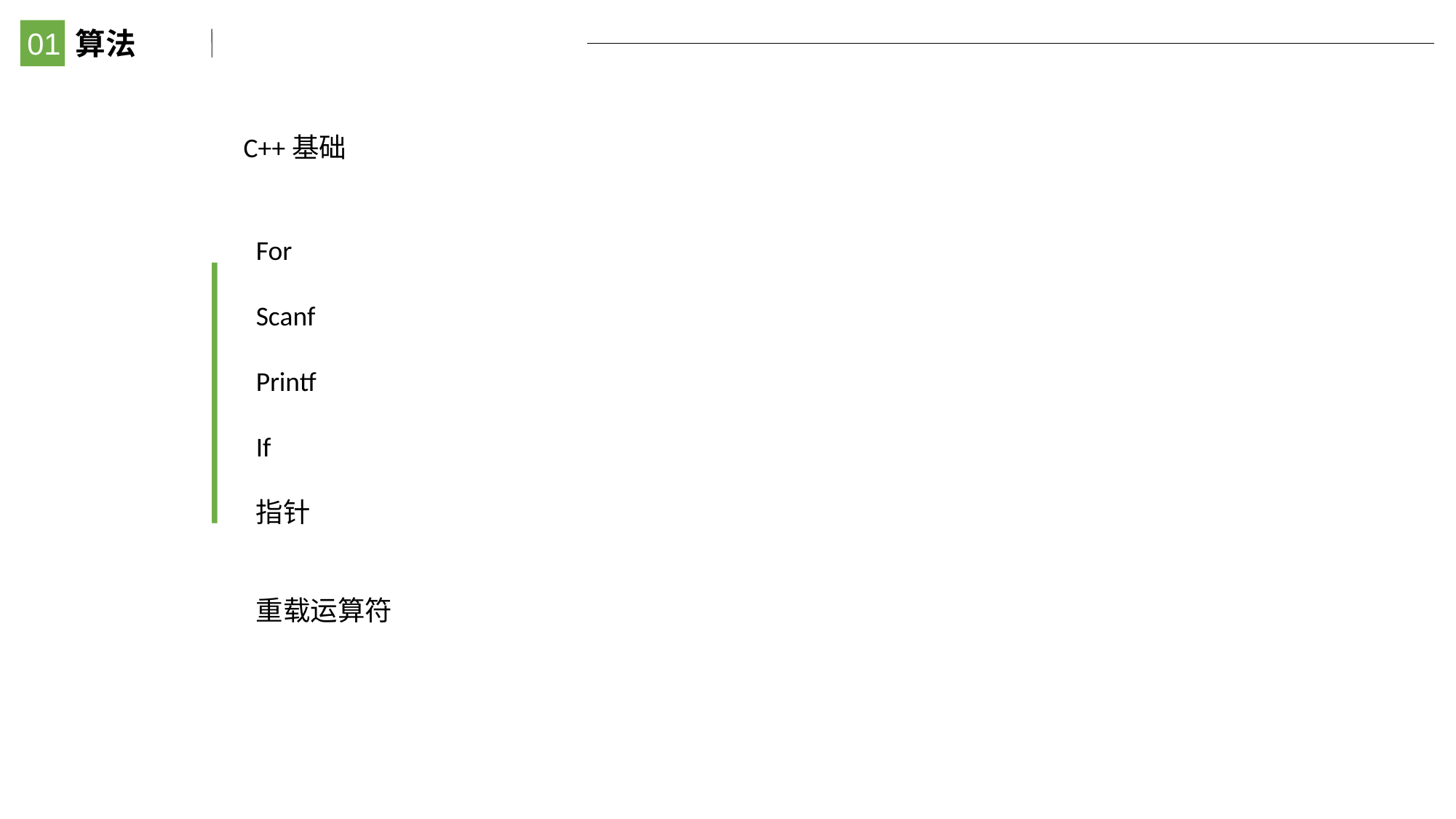

01
算法

C++基础
For

Scanf

Printf

If

指针

重载运算符